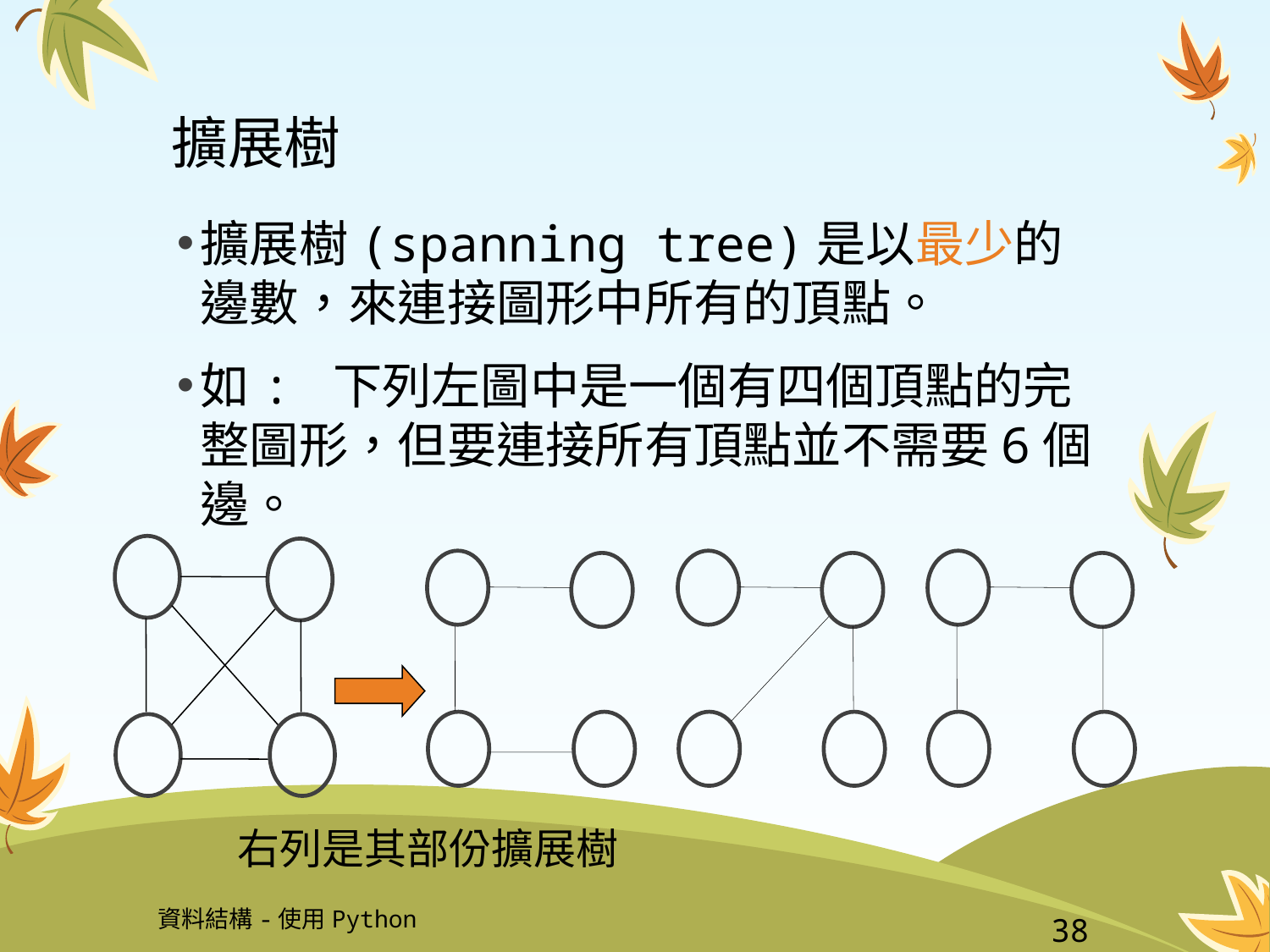

# 擴展樹
擴展樹(spanning tree)是以最少的邊數，來連接圖形中所有的頂點。
如: 下列左圖中是一個有四個頂點的完整圖形，但要連接所有頂點並不需要6個邊。

右列是其部份擴展樹
資料結構-使用Python
38